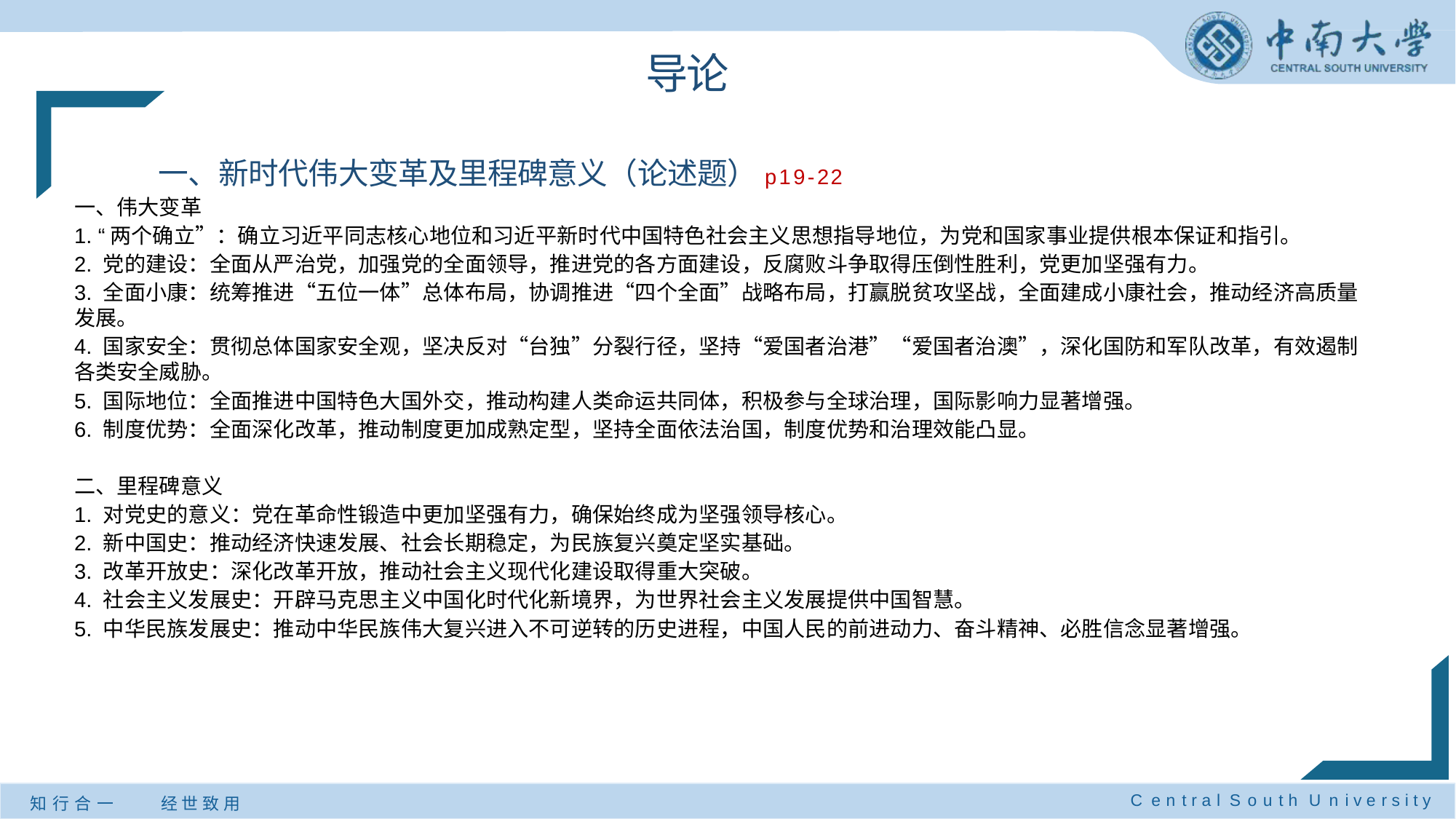

# 导论

一、新时代伟大变革及里程碑意义（论述题）p19-22
一、伟大变革
1. “两个确立”：确立习近平同志核心地位和习近平新时代中国特色社会主义思想指导地位，为党和国家事业提供根本保证和指引。
2. 党的建设：全面从严治党，加强党的全面领导，推进党的各方面建设，反腐败斗争取得压倒性胜利，党更加坚强有力。
3. 全面小康：统筹推进“五位一体”总体布局，协调推进“四个全面”战略布局，打赢脱贫攻坚战，全面建成小康社会，推动经济高质量发展。
4. 国家安全：贯彻总体国家安全观，坚决反对“台独”分裂行径，坚持“爱国者治港”“爱国者治澳”，深化国防和军队改革，有效遏制各类安全威胁。
5. 国际地位：全面推进中国特色大国外交，推动构建人类命运共同体，积极参与全球治理，国际影响力显著增强。
6. 制度优势：全面深化改革，推动制度更加成熟定型，坚持全面依法治国，制度优势和治理效能凸显。

二、里程碑意义
1. 对党史的意义：党在革命性锻造中更加坚强有力，确保始终成为坚强领导核心。
2. 新中国史：推动经济快速发展、社会长期稳定，为民族复兴奠定坚实基础。
3. 改革开放史：深化改革开放，推动社会主义现代化建设取得重大突破。
4. 社会主义发展史：开辟马克思主义中国化时代化新境界，为世界社会主义发展提供中国智慧。
5. 中华民族发展史：推动中华民族伟大复兴进入不可逆转的历史进程，中国人民的前进动力、奋斗精神、必胜信念显著增强。

C e n t r a l S o u t h U n i v e r s i t y
知 行 合 一
经 世 致 用